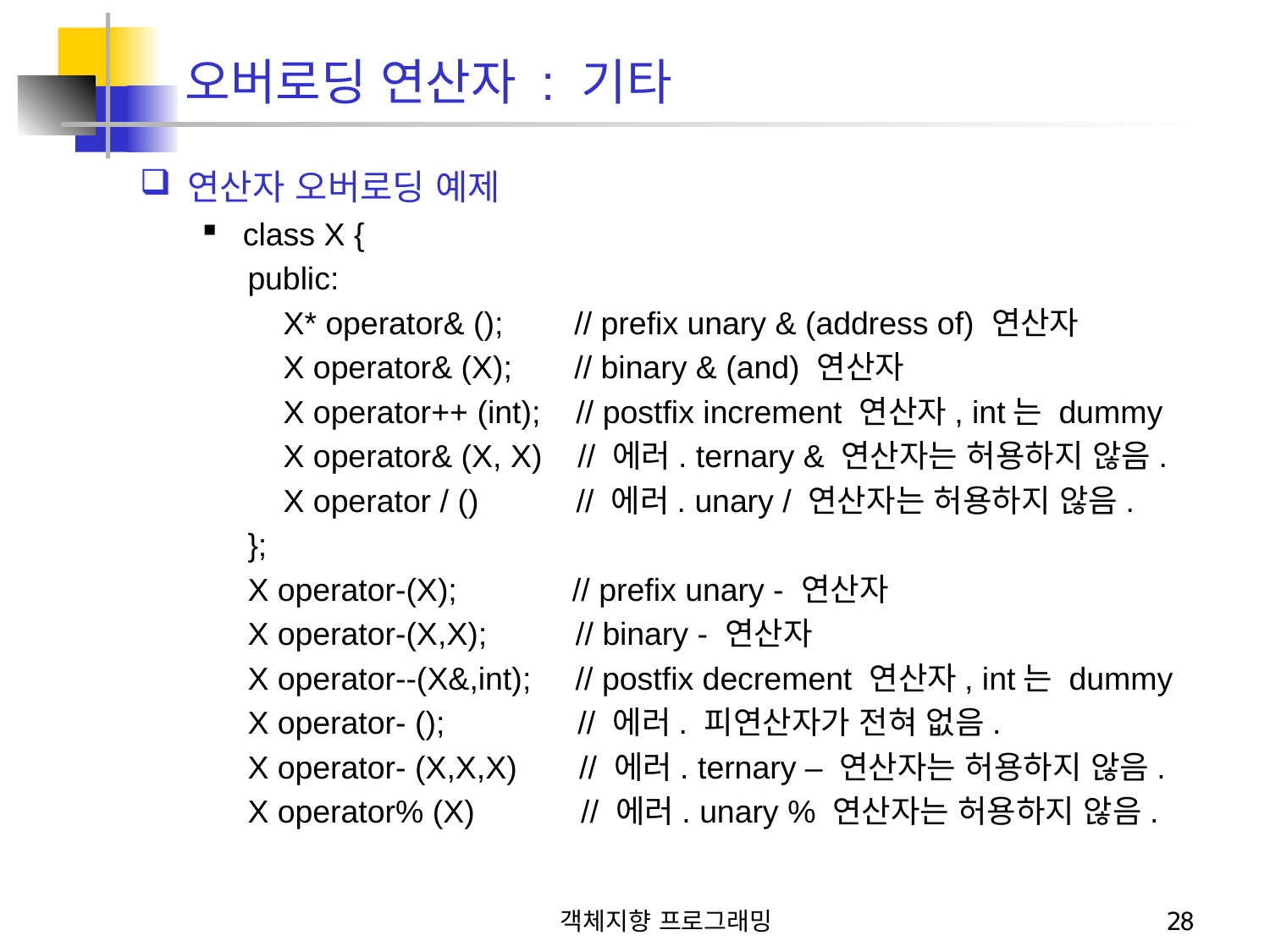

오버로딩 연산자 : 기타
연산자 오버로딩 예제
class X {
     public:
         X* operator& ();        // prefix unary & (address of) 연산자
         X operator& (X);       // binary & (and) 연산자
         X operator++ (int);    // postfix increment 연산자, int는 dummy
         X operator& (X, X)    // 에러. ternary & 연산자는 허용하지 않음.
         X operator / ()           // 에러. unary / 연산자는 허용하지 않음.
     };
     X operator-(X);             // prefix unary - 연산자
     X operator-(X,X);          // binary - 연산자
     X operator--(X&,int);     // postfix decrement 연산자, int는 dummy
     X operator- ();               // 에러. 피연산자가 전혀 없음.
     X operator- (X,X,X)       // 에러. ternary – 연산자는 허용하지 않음.
     X operator% (X)            // 에러. unary % 연산자는 허용하지 않음.

객체지향 프로그래밍
28